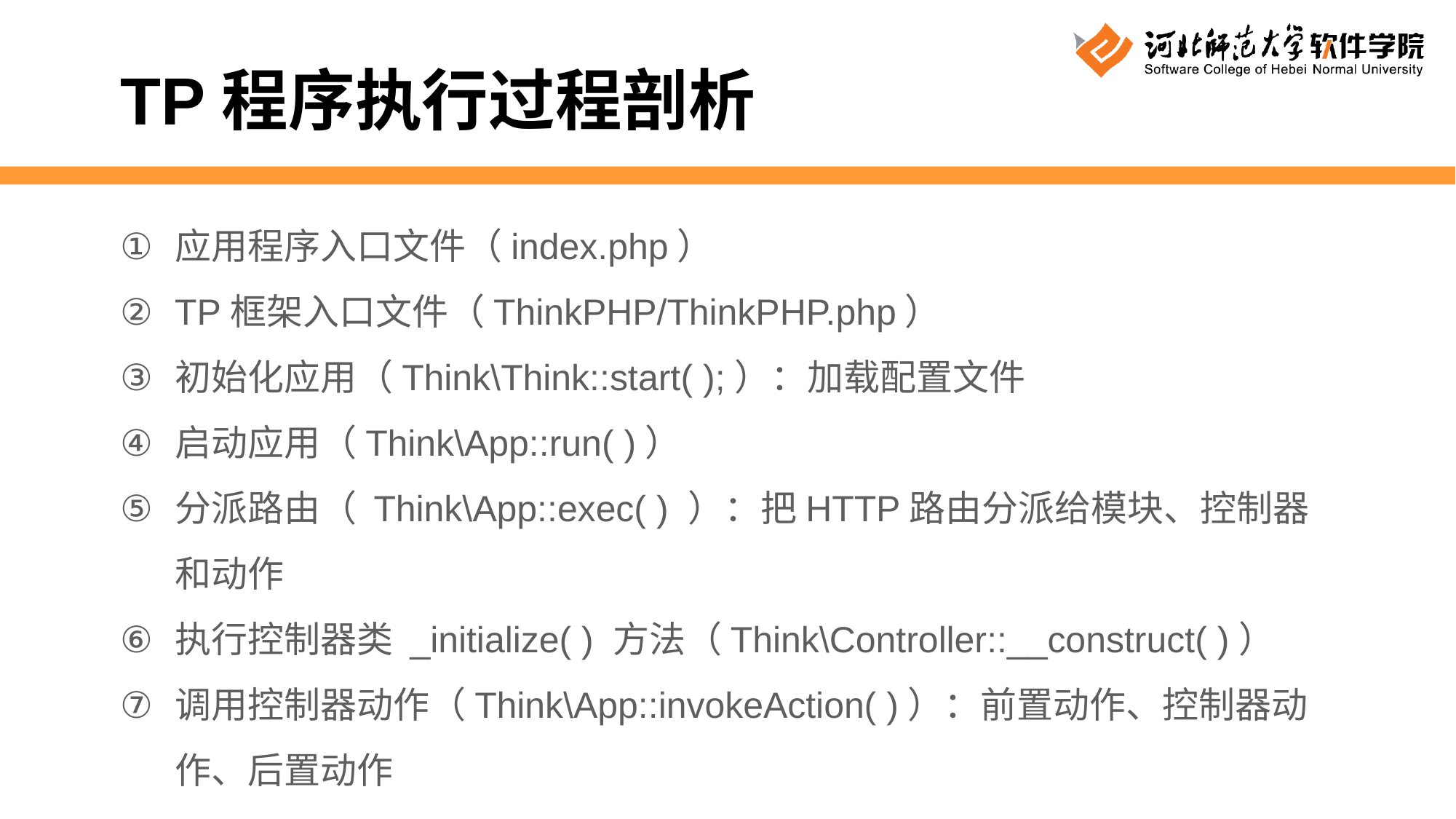

TP程序执行过程剖析
应用程序入口文件（index.php）
TP框架入口文件（ThinkPHP/ThinkPHP.php）
初始化应用（Think\Think::start( );）：加载配置文件
启动应用（Think\App::run( )）
分派路由（ Think\App::exec( ) ）：把HTTP路由分派给模块、控制器和动作
执行控制器类 _initialize( ) 方法（Think\Controller::__construct( )）
调用控制器动作（Think\App::invokeAction( )）：前置动作、控制器动作、后置动作